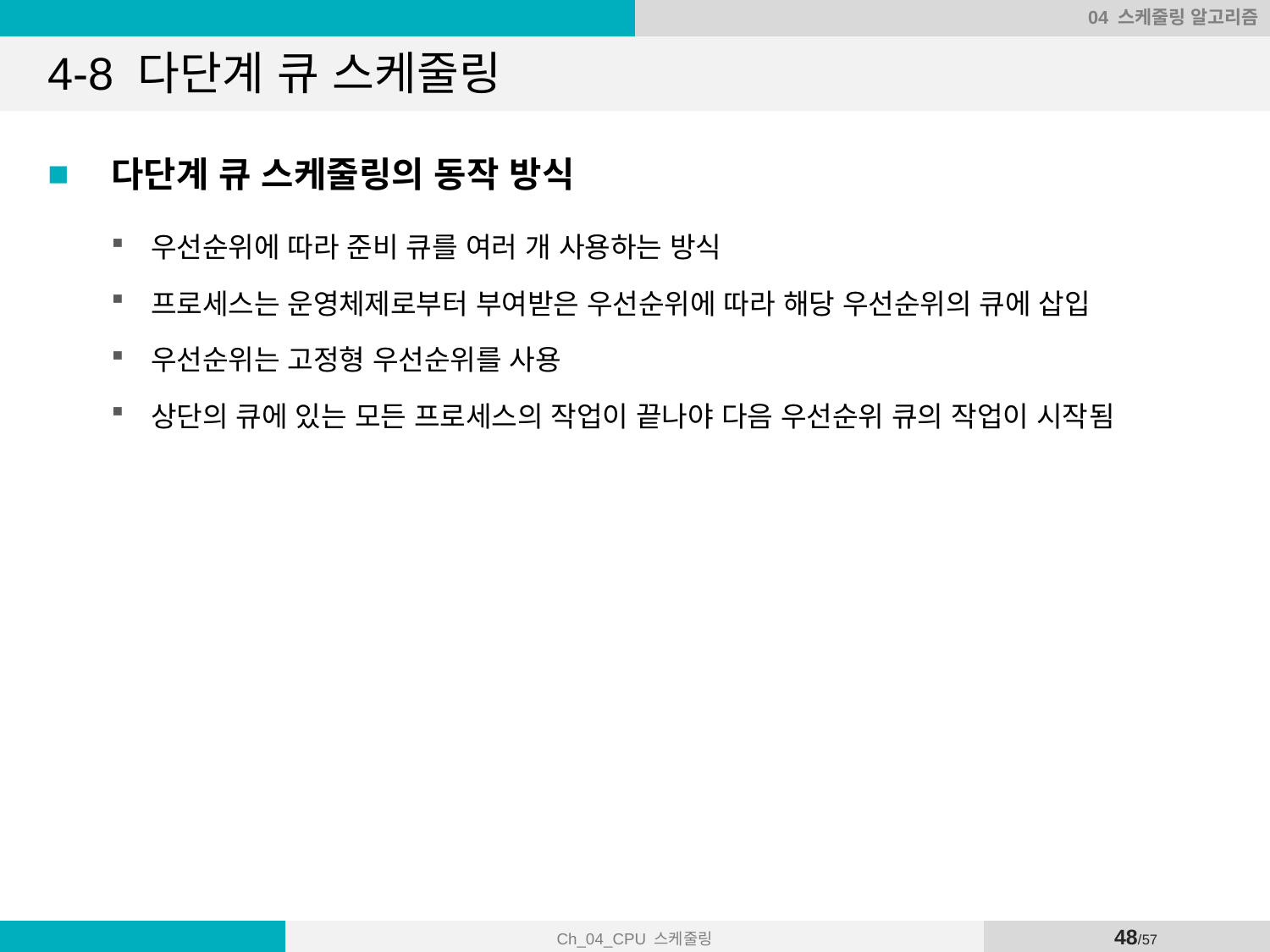

04 스케줄링 알고리즘
# 4-8 다단계 큐 스케줄링
다단계 큐 스케줄링의 동작 방식

우선순위에 따라 준비 큐를 여러 개 사용하는 방식
프로세스는 운영체제로부터 부여받은 우선순위에 따라 해당 우선순위의 큐에 삽입
우선순위는 고정형 우선순위를 사용
상단의 큐에 있는 모든 프로세스의 작업이 끝나야 다음 우선순위 큐의 작업이 시작됨